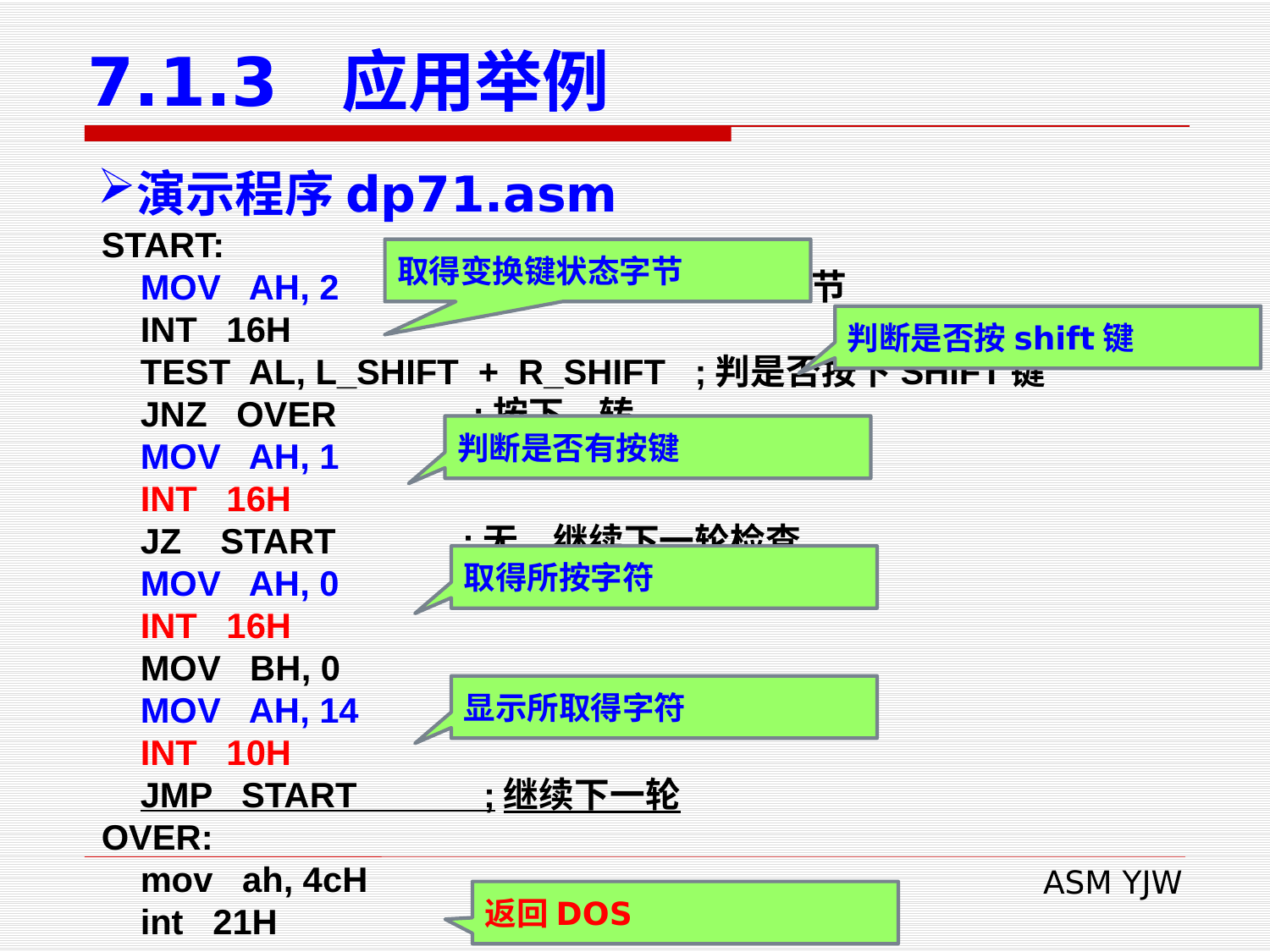

# 7.1.3  应用举例
演示程序dp71.asm
START:
    MOV   AH, 2                     ;取变换键状态字节
    INT   16H
    TEST  AL, L_SHIFT  +  R_SHIFT   ;判是否按下SHIFT键
    JNZ   OVER              ;按下，转
    MOV   AH, 1             ;判断是否有按键
    INT   16H
    JZ    START             ;无，继续下一轮检查
    MOV   AH, 0             ;取得所按键
    INT   16H
    MOV   BH, 0
    MOV   AH, 14            ;TTY方式显示所按键
    INT   10H
    JMP   START             ;继续下一轮
OVER:
    mov   ah, 4cH
    int   21H
取得变换键状态字节

判断是否按shift键
判断是否有按键
取得所按字符
显示所取得字符
返回DOS